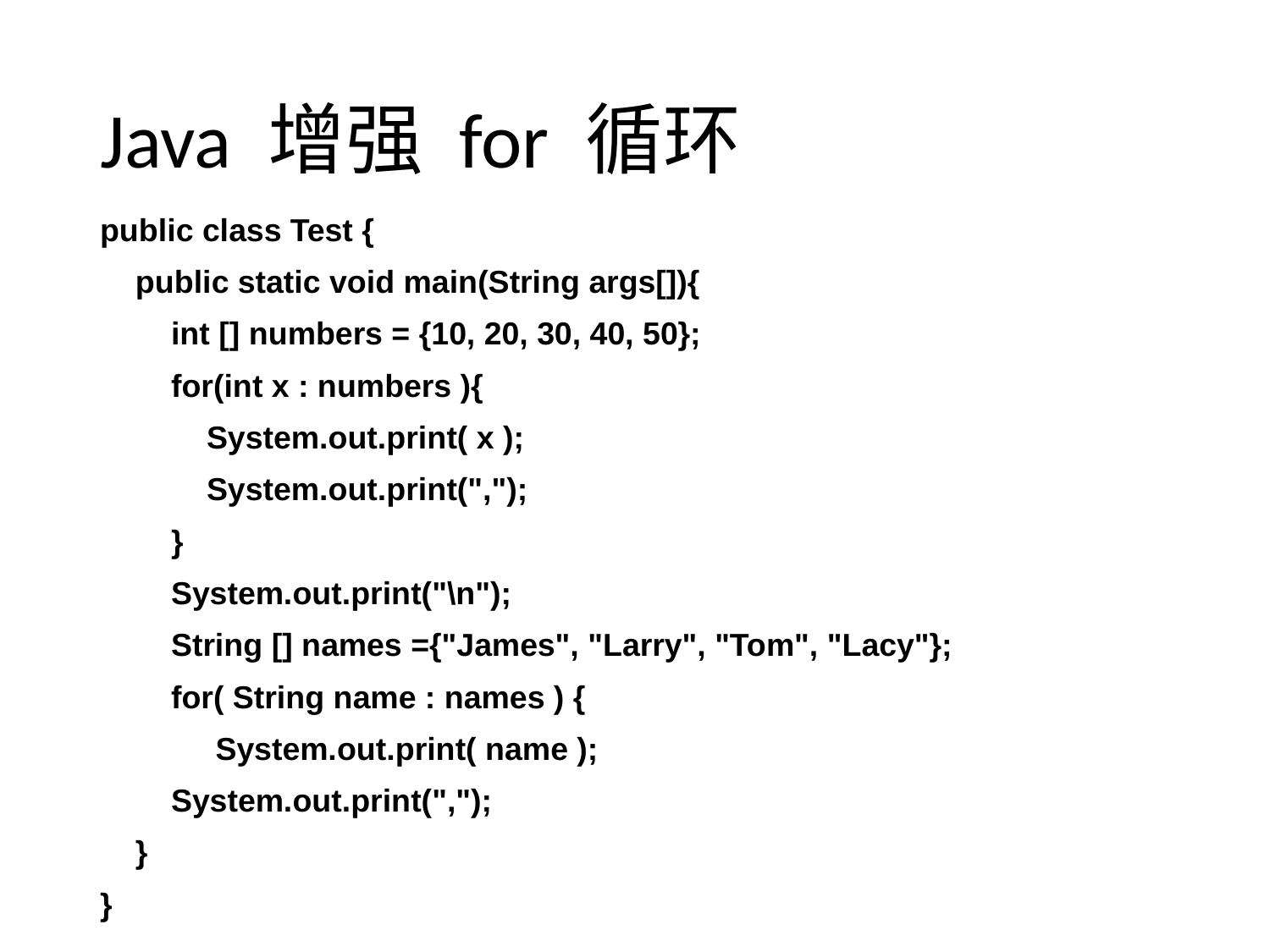

# Java 增强 for 循环
public class Test {
    public static void main(String args[]){
        int [] numbers = {10, 20, 30, 40, 50};
        for(int x : numbers ){
            System.out.print( x );
            System.out.print(",");
        }
        System.out.print("\n");
        String [] names ={"James", "Larry", "Tom", "Lacy"};
        for( String name : names ) {
             System.out.print( name );
        System.out.print(",");
    }
}